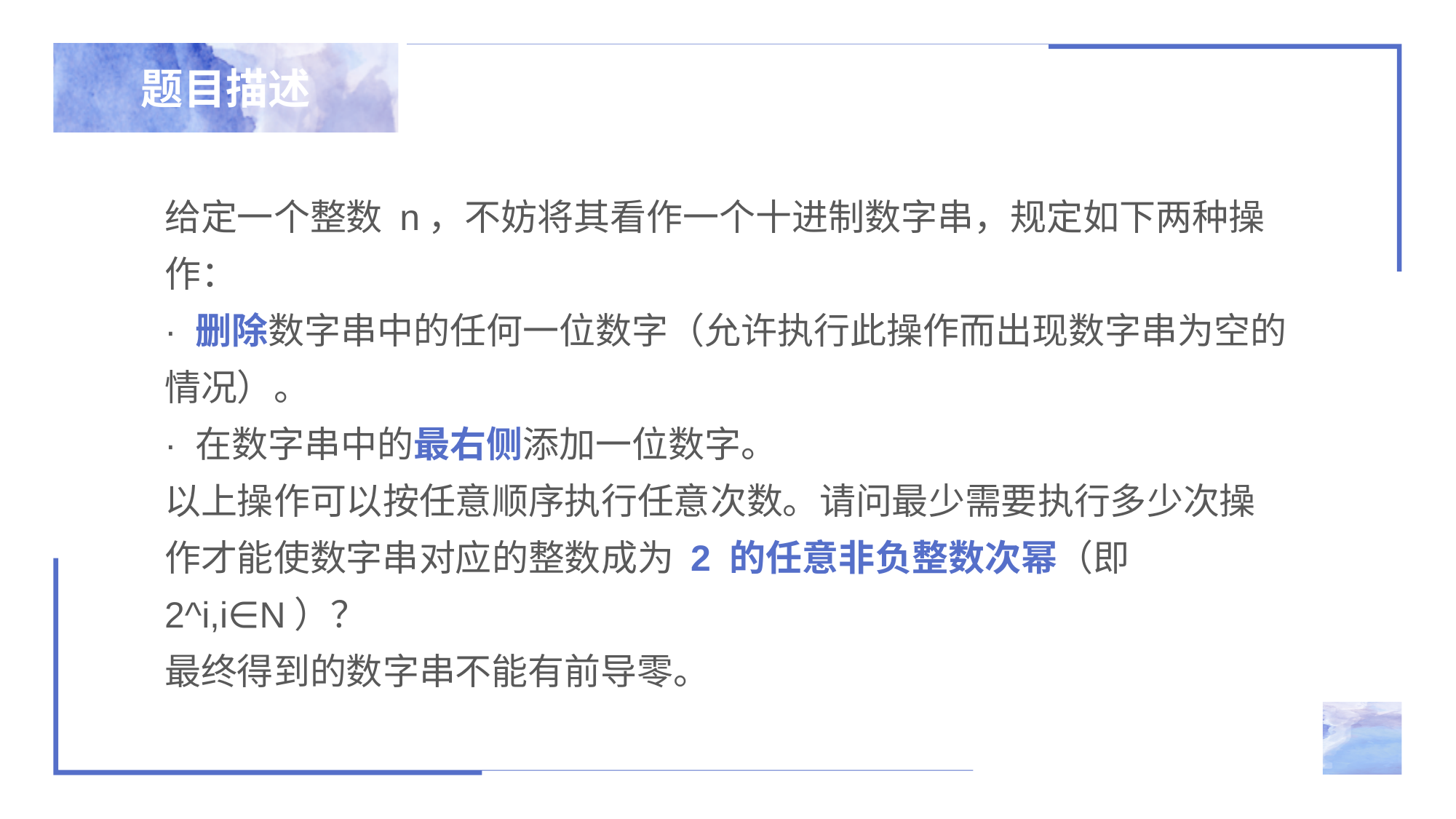

题目描述

给定一个整数 n，不妨将其看作一个十进制数字串，规定如下两种操作：
· 删除数字串中的任何一位数字（允许执行此操作而出现数字串为空的情况）。
· 在数字串中的最右侧添加一位数字。
以上操作可以按任意顺序执行任意次数。请问最少需要执行多少次操作才能使数字串对应的整数成为 2 的任意非负整数次幂（即 2^i,i∈N）？
最终得到的数字串不能有前导零。